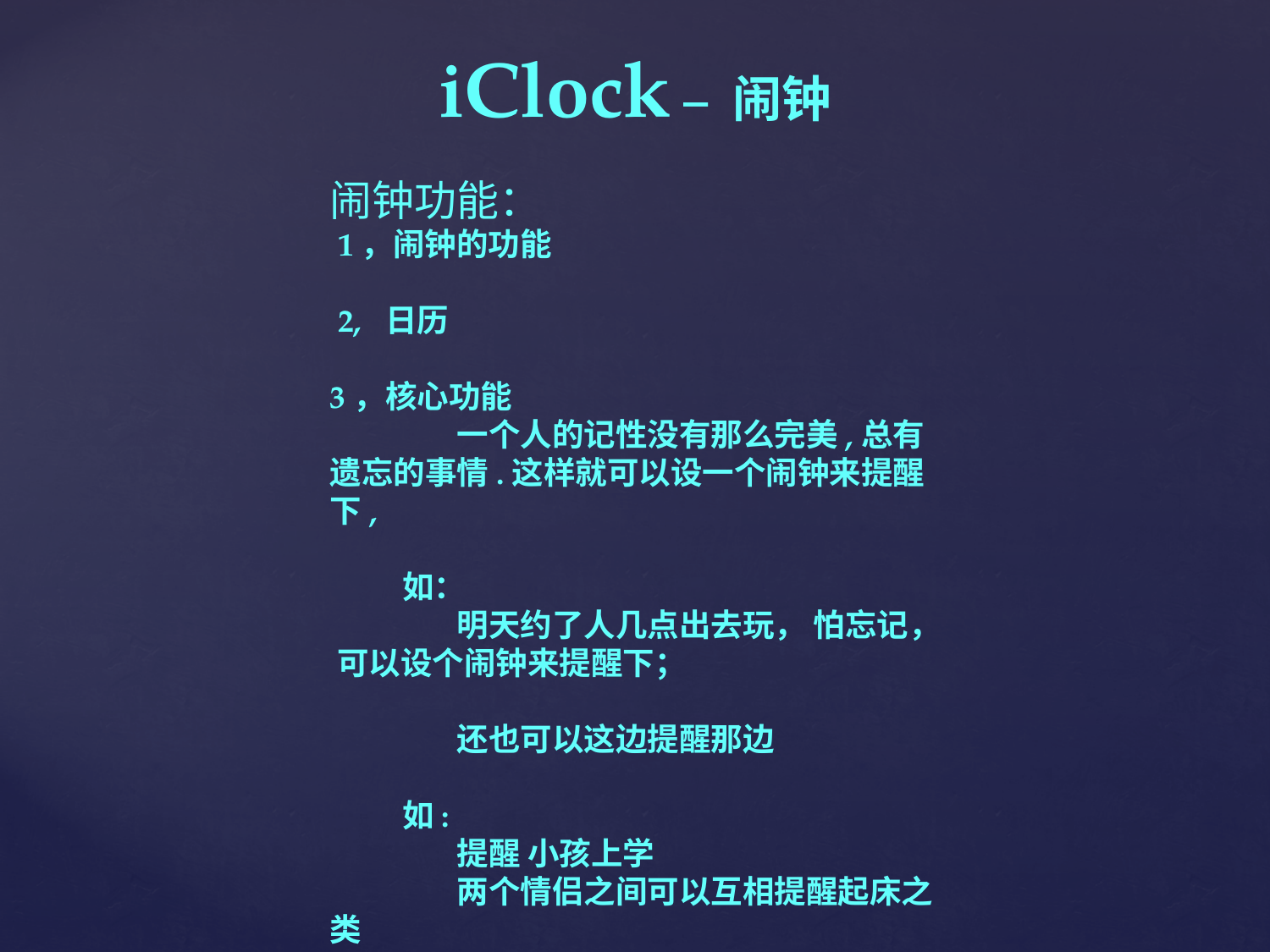

iClock – 闹钟
闹钟功能：
 1，闹钟的功能

 2,  日历

3，核心功能
	一个人的记性没有那么完美,总有遗忘的事情.这样就可以设一个闹钟来提醒下,

         如：
	明天约了人几点出去玩， 怕忘记， 可以设个闹钟来提醒下；

	还也可以这边提醒那边

         如:
	提醒 小孩上学
	两个情侣之间可以互相提醒起床之类